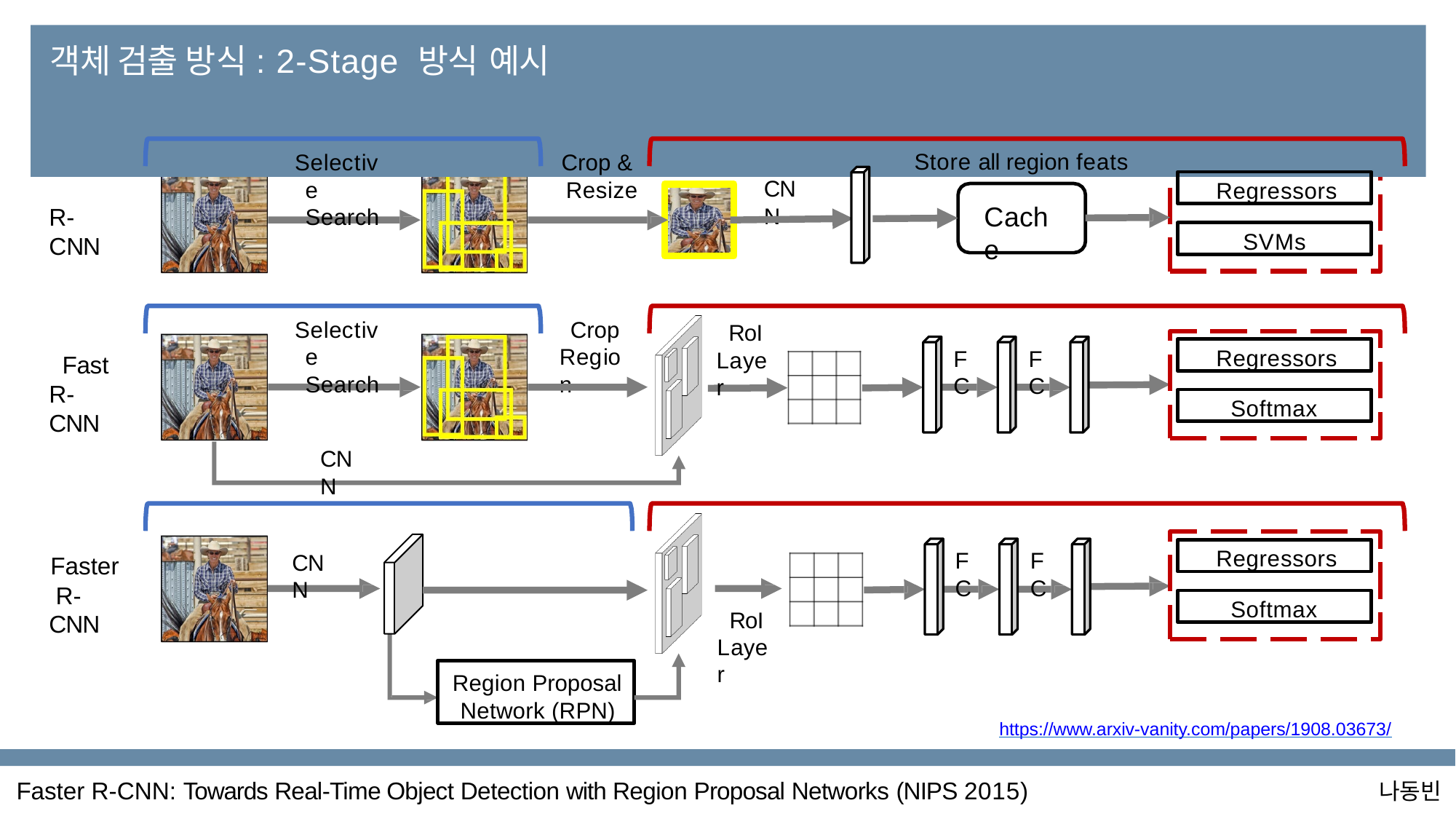

# 객체 검출 방식: 2-Stage 방식 예시

Store all region feats
Selective  Search
Crop &  Resize

Regressors
CNN

Cache
R-CNN

SVMs

Selective  Search
Crop  Region

RoI  Layer

Regressors
FC
FC
Fast  R-CNN

Softmax
CNN

Regressors
FC
FC
CNN
Faster  R-CNN

Softmax
RoI  Layer
Region Proposal
Network (RPN)
https://www.arxiv-vanity.com/papers/1908.03673/

Faster R-CNN: Towards Real-Time Object Detection with Region Proposal Networks (NIPS 2015)
나동빈